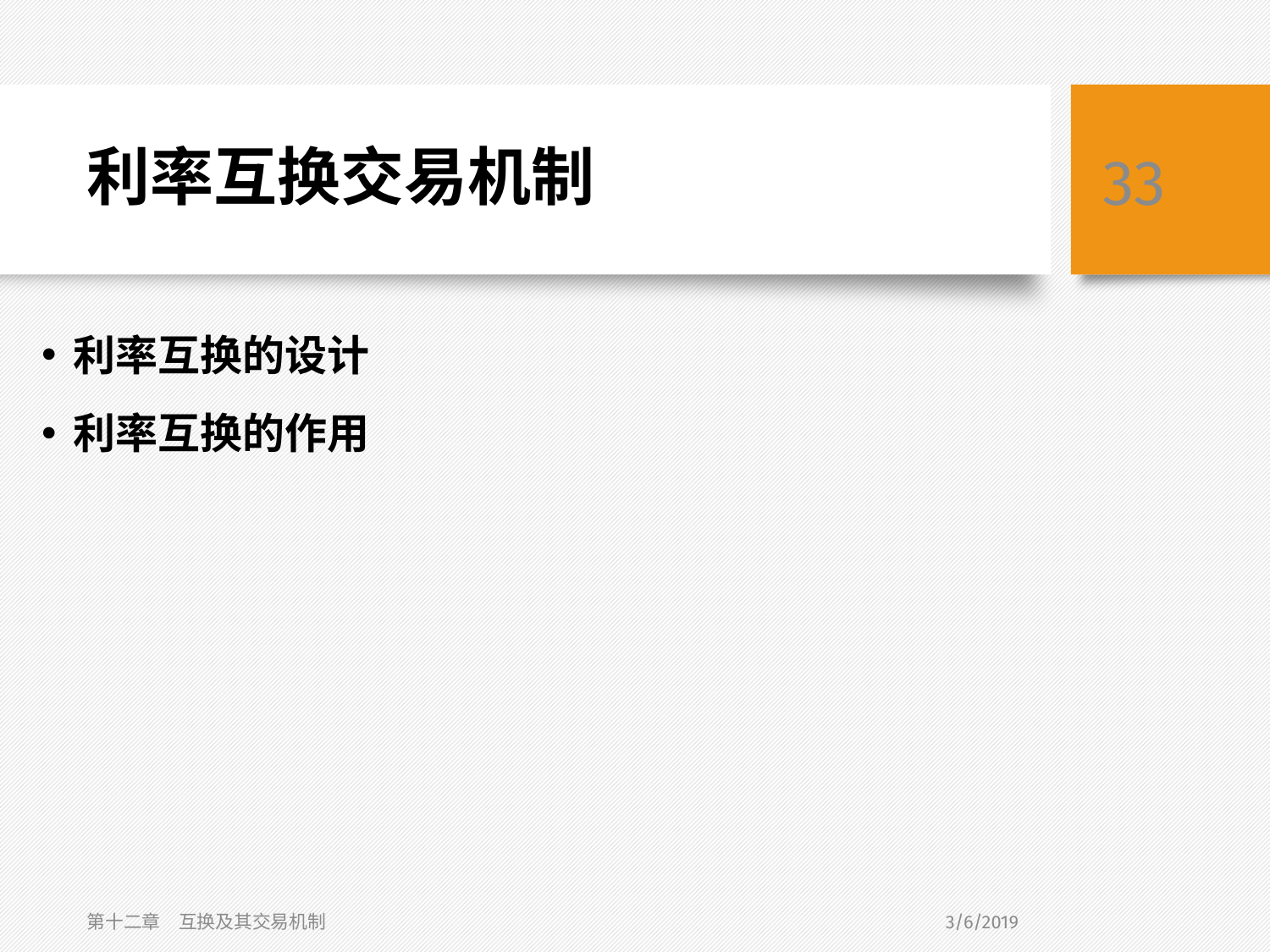

# 利率互换交易机制
33
利率互换的设计
利率互换的作用
3/6/2019
第十二章　互换及其交易机制